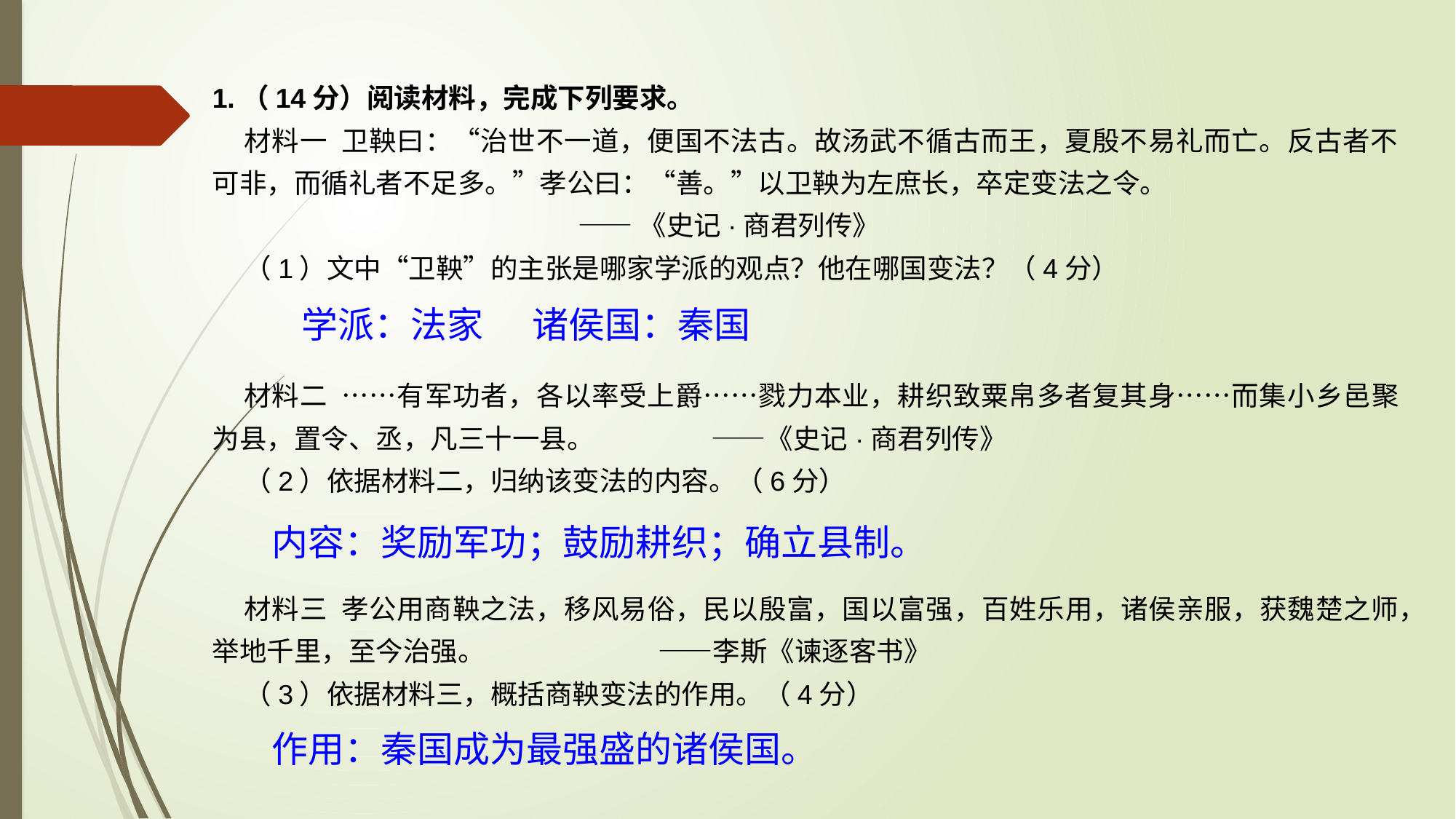

1.（14分）阅读材料，完成下列要求。
材料一  卫鞅曰：“治世不一道，便国不法古。故汤武不循古而王，夏殷不易礼而亡。反古者不可非，而循礼者不足多。”孝公曰：“善。”以卫鞅为左庶长，卒定变法之令。
                                                      ——《史记·商君列传》
（1）文中“卫鞅”的主张是哪家学派的观点？他在哪国变法？（4分）

材料二  ……有军功者，各以率受上爵……戮力本业，耕织致粟帛多者复其身……而集小乡邑聚为县，置令、丞，凡三十一县。                   ——《史记·商君列传》
（2）依据材料二，归纳该变法的内容。（6分）

材料三  孝公用商鞅之法，移风易俗，民以殷富，国以富强，百姓乐用，诸侯亲服，获魏楚之师，举地千里，至今治强。                            ——李斯《谏逐客书》
（3）依据材料三，概括商鞅变法的作用。（4分）
学派：法家      诸侯国：秦国
内容：奖励军功；鼓励耕织；确立县制。
作用：秦国成为最强盛的诸侯国。